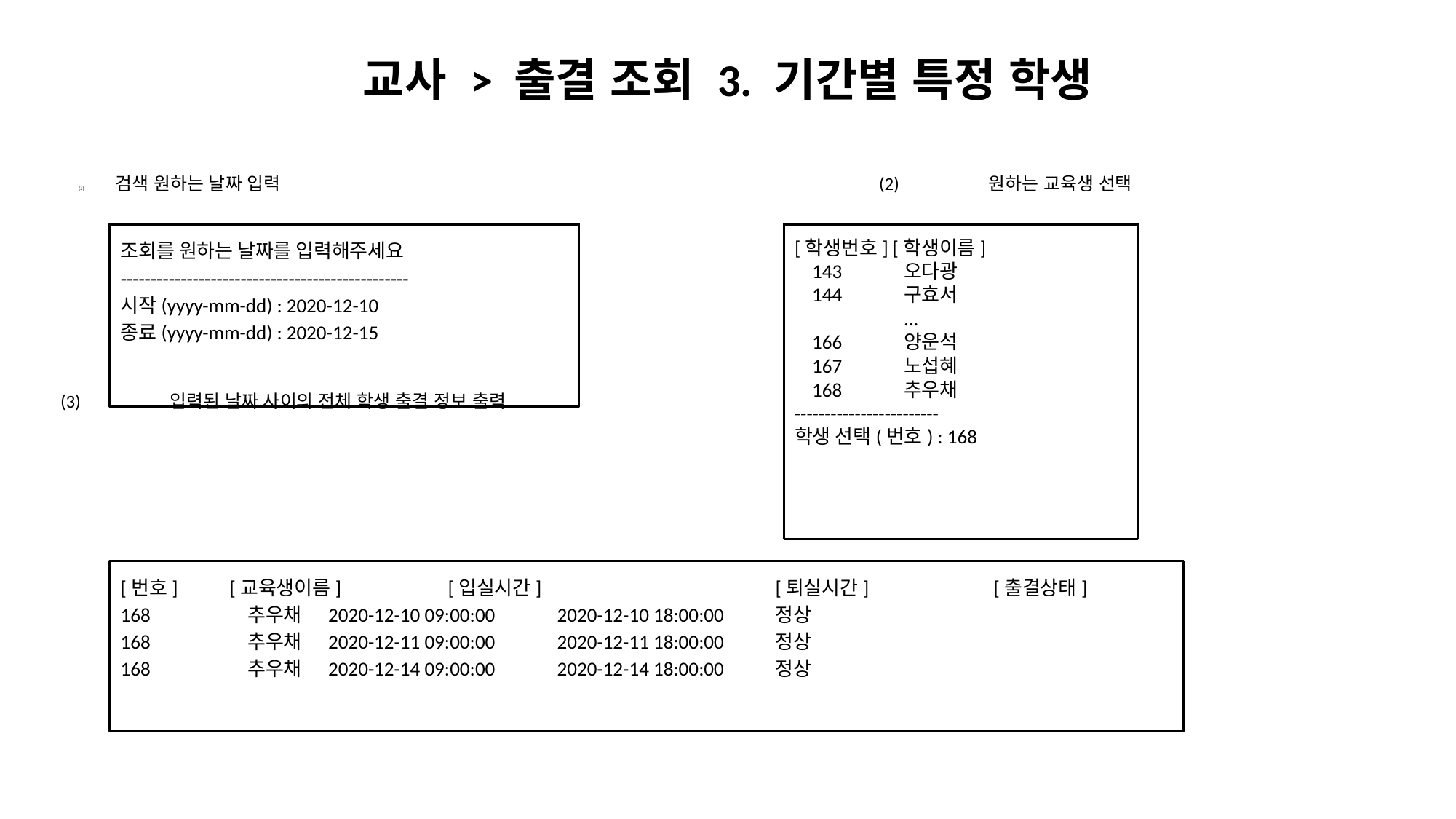

# 교사 > 출결 조회 3. 기간별 특정 학생

검색 원하는 날짜 입력						(2) 	원하는 교육생 선택

(3)	입력된 날짜 사이의 전체 학생 출결 정보 출력

조회를 원하는 날짜를 입력해주세요
------------------------------------------------
시작(yyyy-mm-dd) : 2020-12-10
종료(yyyy-mm-dd) : 2020-12-15
[학생번호] [학생이름]
    143	오다광
    144	구효서
	...
    166	양운석
    167	노섭혜
    168	추우채
------------------------
학생 선택(번호) : 168

[번호]	[교육생이름]	[입실시간]		  	[퇴실시간]	  	[출결상태]
168	   추우채     2020-12-10 09:00:00 	2020-12-10 18:00:00	정상
168	   추우채     2020-12-11 09:00:00 	2020-12-11 18:00:00	정상
168	   추우채     2020-12-14 09:00:00 	2020-12-14 18:00:00	정상